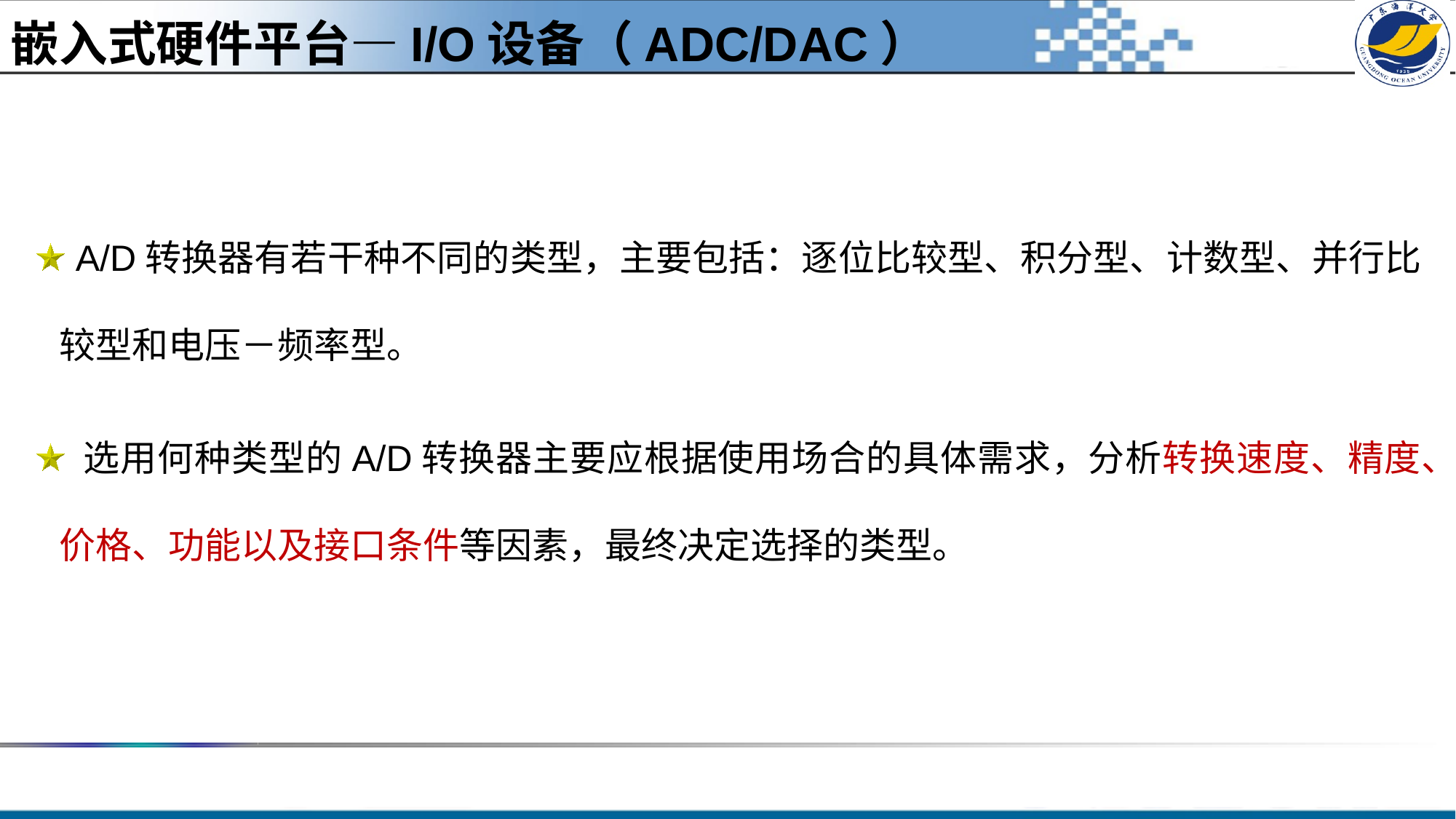

嵌入式硬件平台—I/O设备（ADC/DAC）
#
 A/D转换器有若干种不同的类型，主要包括：逐位比较型、积分型、计数型、并行比较型和电压－频率型。
 选用何种类型的A/D转换器主要应根据使用场合的具体需求，分析转换速度、精度、价格、功能以及接口条件等因素，最终决定选择的类型。
74